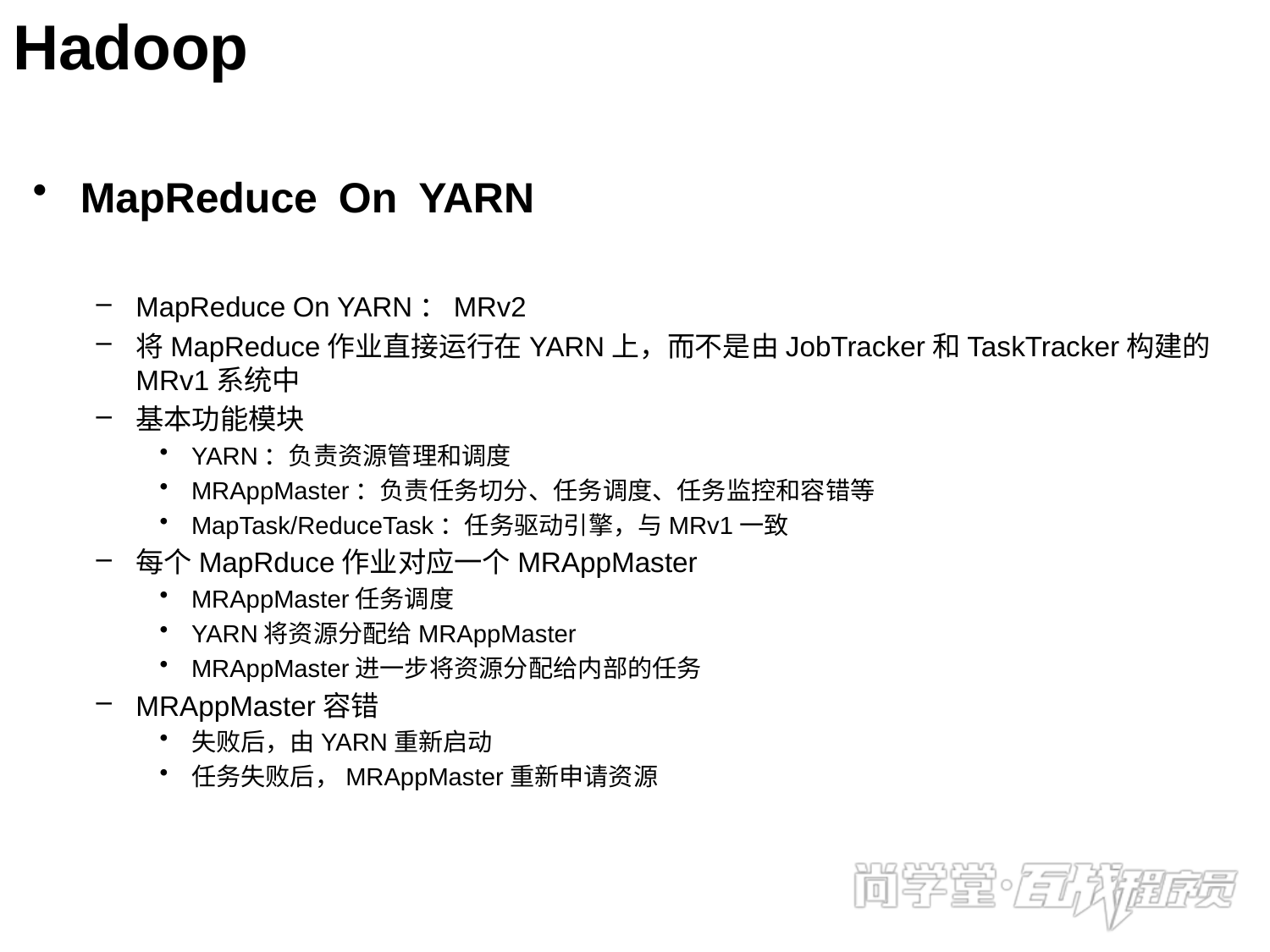

# Hadoop
MapReduce  On  YARN

MapReduce On YARN：MRv2
将MapReduce作业直接运行在YARN上，而不是由JobTracker和TaskTracker构建的MRv1系统中
基本功能模块
YARN：负责资源管理和调度
MRAppMaster：负责任务切分、任务调度、任务监控和容错等
MapTask/ReduceTask：任务驱动引擎，与MRv1一致
每个MapRduce作业对应一个MRAppMaster
MRAppMaster任务调度
YARN将资源分配给MRAppMaster
MRAppMaster进一步将资源分配给内部的任务
MRAppMaster容错
失败后，由YARN重新启动
任务失败后，MRAppMaster重新申请资源